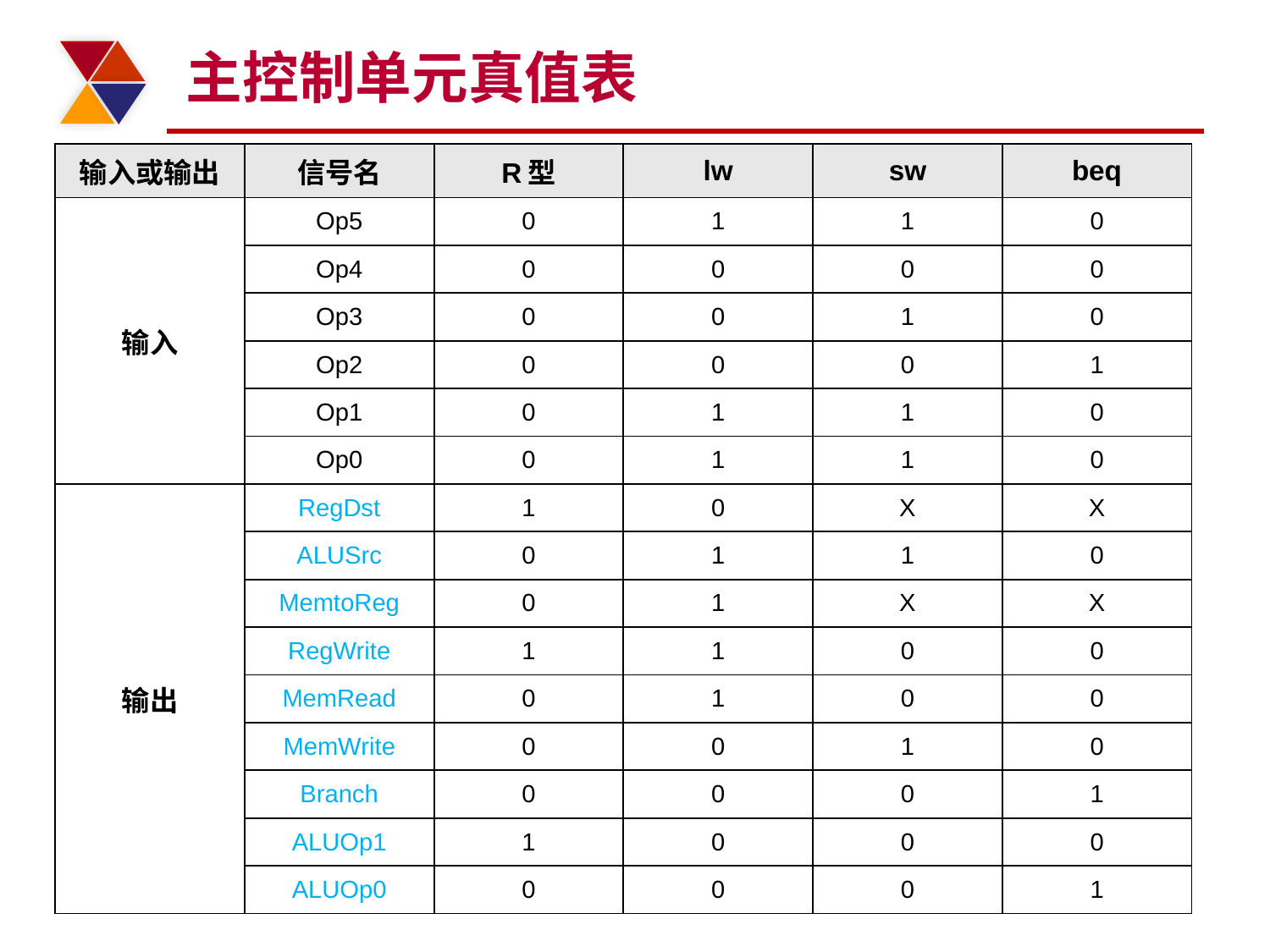

# 主控制单元真值表
| 输入或输出 | 信号名 | R型 | lw | sw | beq |
| --- | --- | --- | --- | --- | --- |
| 输入 | Op5 | 0 | 1 | 1 | 0 |
|  | Op4 | 0 | 0 | 0 | 0 |
|  | Op3 | 0 | 0 | 1 | 0 |
|  | Op2 | 0 | 0 | 0 | 1 |
|  | Op1 | 0 | 1 | 1 | 0 |
|  | Op0 | 0 | 1 | 1 | 0 |
| 输出 | RegDst | 1 | 0 | X | X |
|  | ALUSrc | 0 | 1 | 1 | 0 |
|  | MemtoReg | 0 | 1 | X | X |
|  | RegWrite | 1 | 1 | 0 | 0 |
|  | MemRead | 0 | 1 | 0 | 0 |
|  | MemWrite | 0 | 0 | 1 | 0 |
|  | Branch | 0 | 0 | 0 | 1 |
|  | ALUOp1 | 1 | 0 | 0 | 0 |
|  | ALUOp0 | 0 | 0 | 0 | 1 |